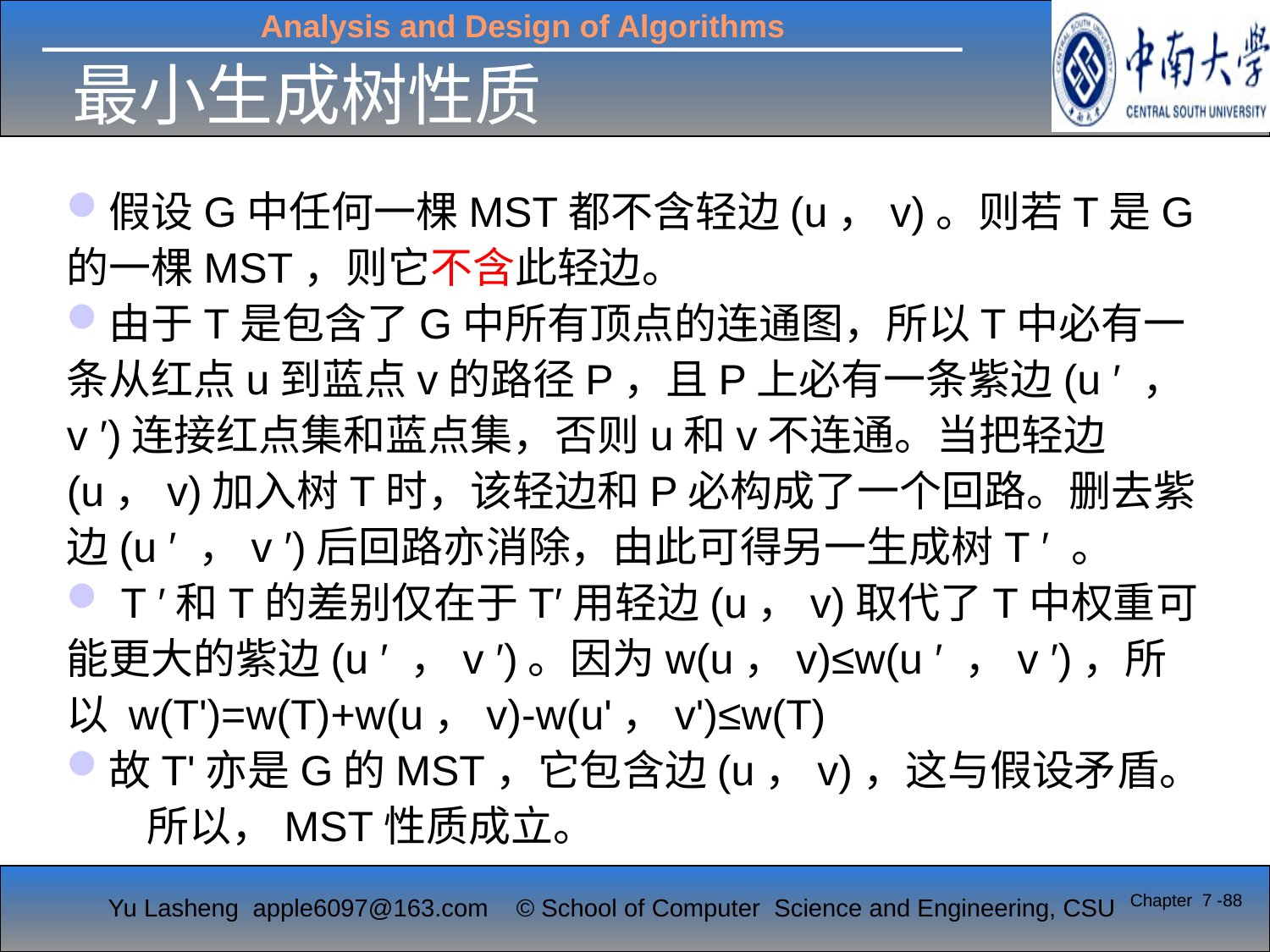

# 最小生成树性质
假设G中任何一棵MST都不含轻边(u，v)。则若T是G的一棵MST，则它不含此轻边。
由于T是包含了G中所有顶点的连通图，所以T中必有一条从红点u到蓝点v的路径P，且P上必有一条紫边(u ′ ，v ′)连接红点集和蓝点集，否则u和v不连通。当把轻边(u，v)加入树T时，该轻边和P必构成了一个回路。删去紫边(u ′ ，v ′)后回路亦消除，由此可得另一生成树T ′ 。
 T ′和T的差别仅在于T′用轻边(u，v)取代了T中权重可能更大的紫边(u ′ ，v ′)。因为w(u，v)≤w(u ′ ，v ′)，所以 w(T')=w(T)+w(u，v)-w(u'，v')≤w(T)
故T'亦是G的MST，它包含边(u，v)，这与假设矛盾。
    　所以，MST性质成立。
Chapter  7 -88